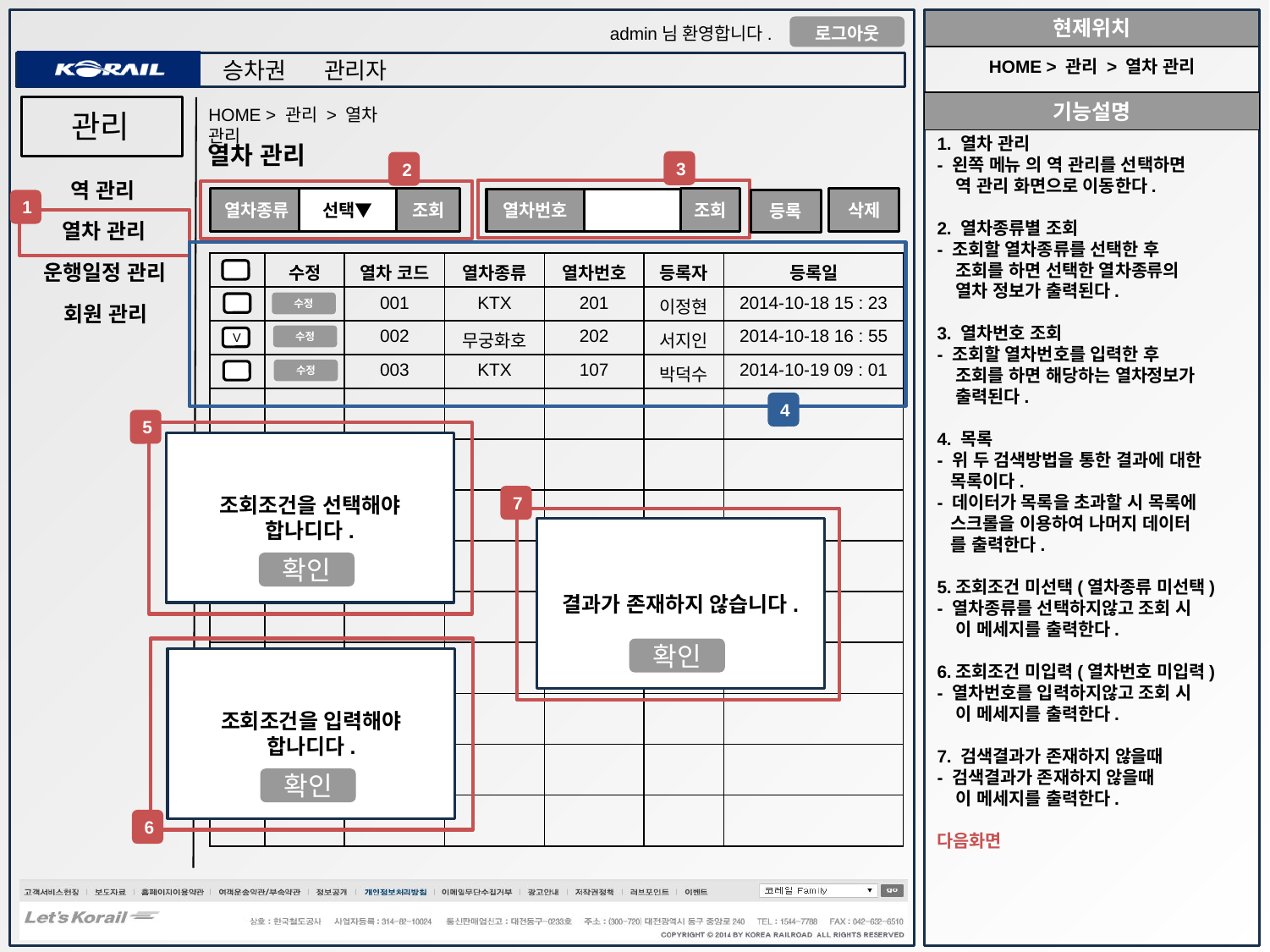

HOME > 관리 > 열차 관리
HOME > 관리 > 열차 관리
관리
1. 열차 관리
- 왼쪽 메뉴 의 역 관리를 선택하면
   역 관리 화면으로 이동한다.

2. 열차종류별 조회
- 조회할 열차종류를 선택한 후
   조회를 하면 선택한 열차종류의
   열차 정보가 출력된다.

3. 열차번호 조회
- 조회할 열차번호를 입력한 후
   조회를 하면 해당하는 열차정보가
   출력된다.

4. 목록
- 위 두 검색방법을 통한 결과에 대한
  목록이다.
- 데이터가 목록을 초과할 시 목록에
  스크롤을 이용하여 나머지 데이터
  를 출력한다.

5.조회조건 미선택(열차종류 미선택)
- 열차종류를 선택하지않고 조회 시
   이 메세지를 출력한다.

6.조회조건 미입력(열차번호 미입력)
- 열차번호를 입력하지않고 조회 시
   이 메세지를 출력한다.

7. 검색결과가 존재하지 않을때
- 검색결과가 존재하지 않을때
   이 메세지를 출력한다.

다음화면
열차 관리

3

2
역 관리

조회
조회
삭제
선택▼
열차종류

열차번호
등록

1

열차 관리

|  | 수정 | 열차 코드 | 열차종류 | 열차번호 | 등록자 | 등록일 |
| --- | --- | --- | --- | --- | --- | --- |
|  |  | 001 | KTX | 201 | 이정현 | 2014-10-18 15 : 23 |
|  |  | 002 | 무궁화호 | 202 | 서지인 | 2014-10-18 16 : 55 |
|  |  | 003 | KTX | 107 | 박덕수 | 2014-10-19 09 : 01 |
|  |  |  |  |  |  |  |
|  |  |  |  |  |  |  |
|  |  |  |  |  |  |  |
|  |  |  |  |  |  |  |
|  |  |  |  |  |  |  |
|  |  |  |  |  |  |  |
|  |  |  |  |  |  |  |
|  |  |  |  |  |  |  |
|  |  |  |  |  |  |  |
운행일정 관리

수정

회원 관리
V
수정

수정

4

5

조회조건을 선택해야 합나디다.

7

결과가 존재하지 않습니다.
확인

확인
조회조건을 입력해야 합나디다.
확인

6